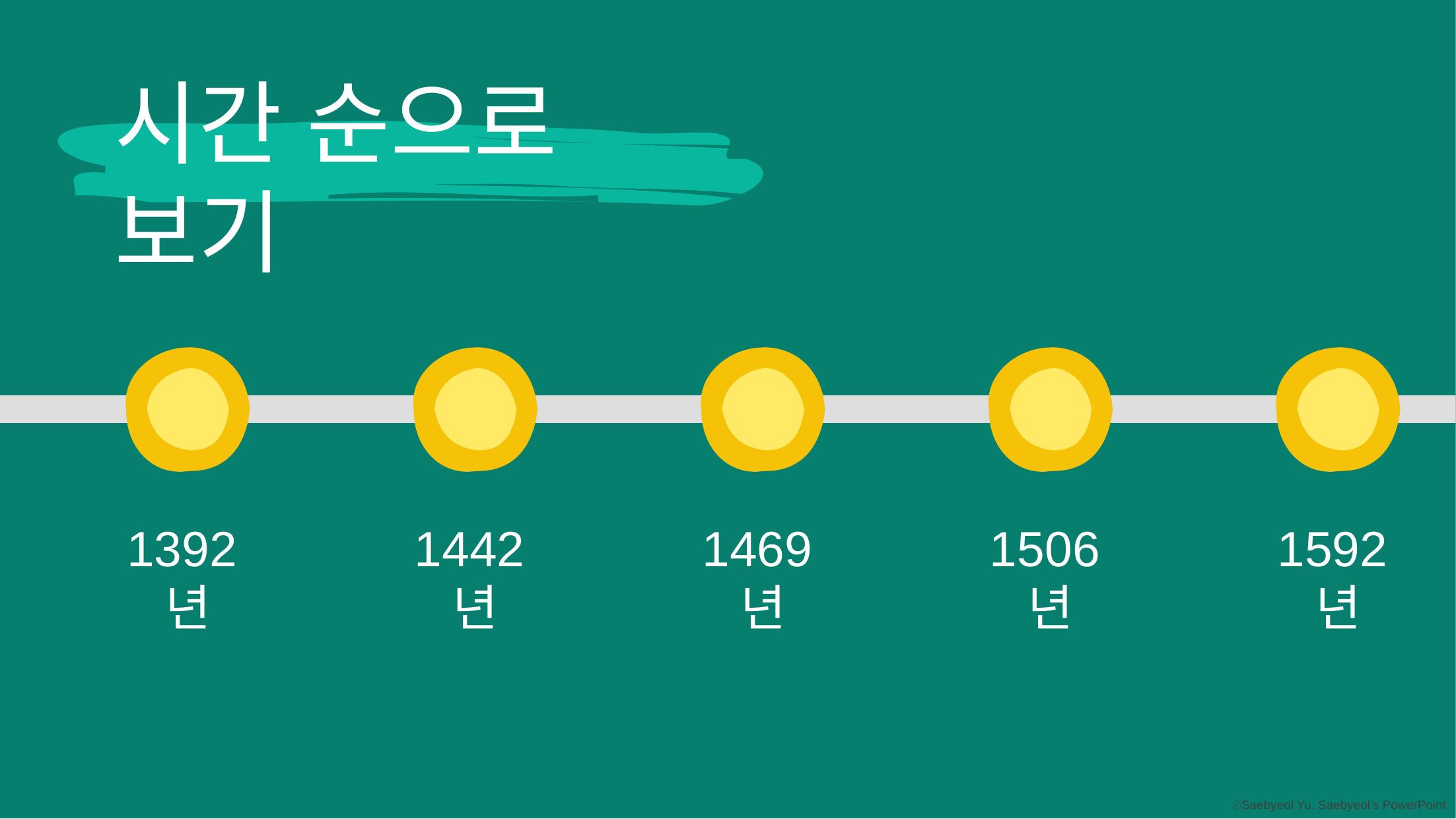

시간 순으로 보기

1392년
1442년
1469년
1506년
1592년